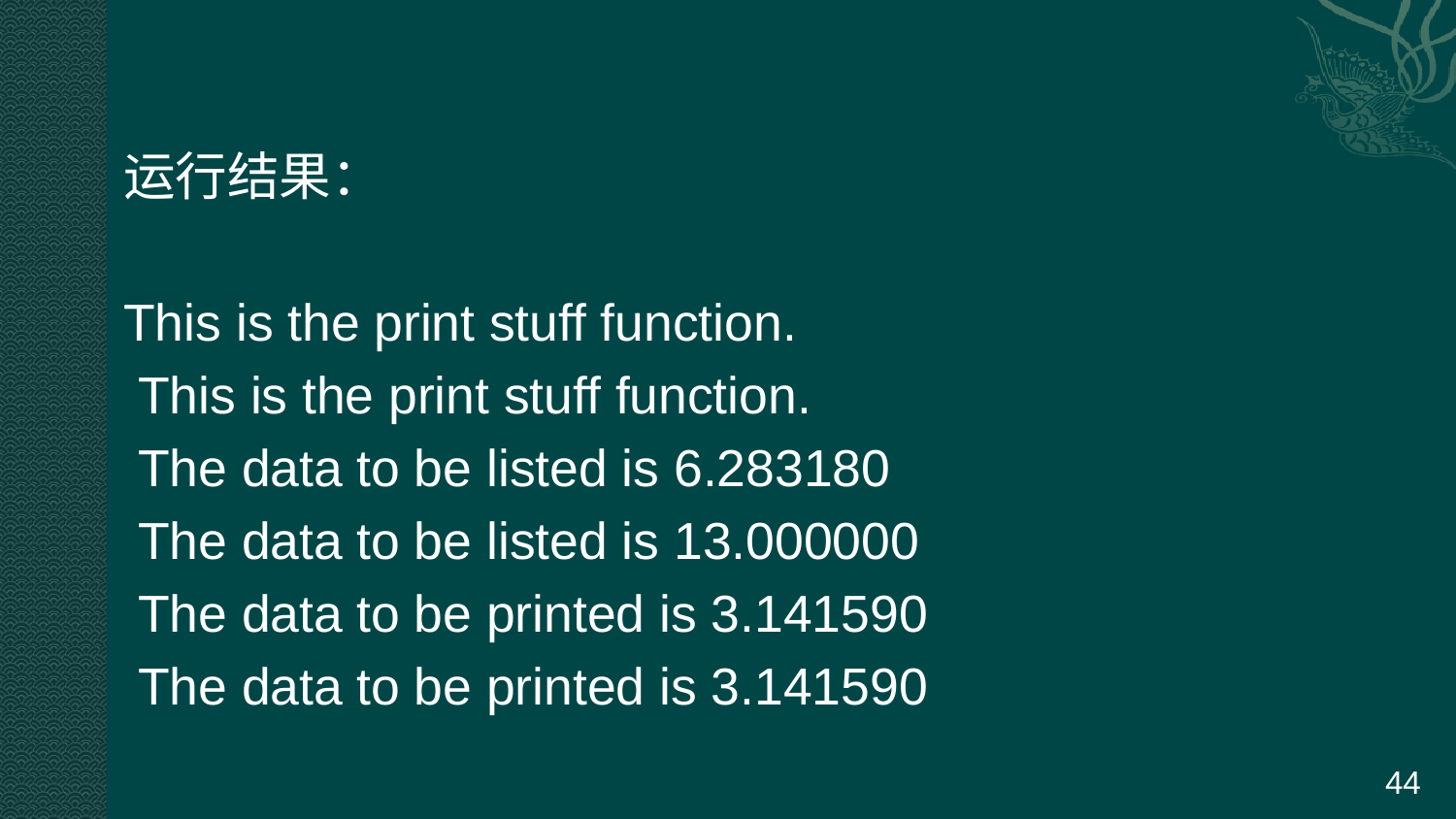

运行结果：

This is the print stuff function.
 This is the print stuff function.
 The data to be listed is 6.283180
 The data to be listed is 13.000000
 The data to be printed is 3.141590
 The data to be printed is 3.141590

44